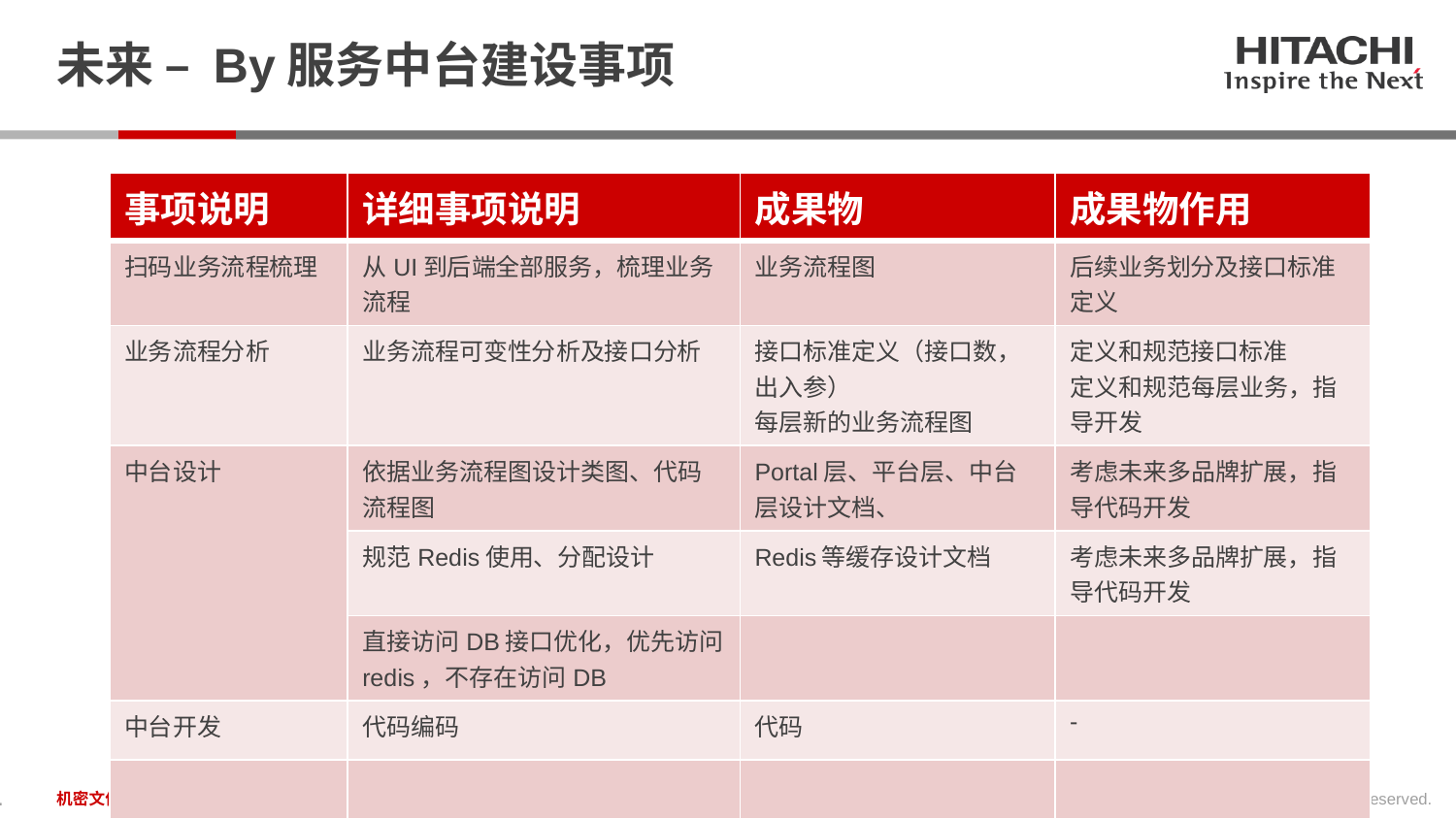

# 未来 – By服务中台建设事项
| 事项说明 | 详细事项说明 | 成果物 | 成果物作用 |
| --- | --- | --- | --- |
| 扫码业务流程梳理 | 从UI到后端全部服务，梳理业务流程 | 业务流程图 | 后续业务划分及接口标准定义 |
| 业务流程分析 | 业务流程可变性分析及接口分析 | 接口标准定义（接口数，出入参） 每层新的业务流程图 | 定义和规范接口标准 定义和规范每层业务，指导开发 |
| 中台设计 | 依据业务流程图设计类图、代码流程图 | Portal层、平台层、中台层设计文档、 | 考虑未来多品牌扩展，指导代码开发 |
|  | 规范Redis使用、分配设计 | Redis等缓存设计文档 | 考虑未来多品牌扩展，指导代码开发 |
|  | 直接访问DB接口优化，优先访问redis，不存在访问DB |  |  |
| 中台开发 | 代码编码 | 代码 | - |
|  |  |  |  |